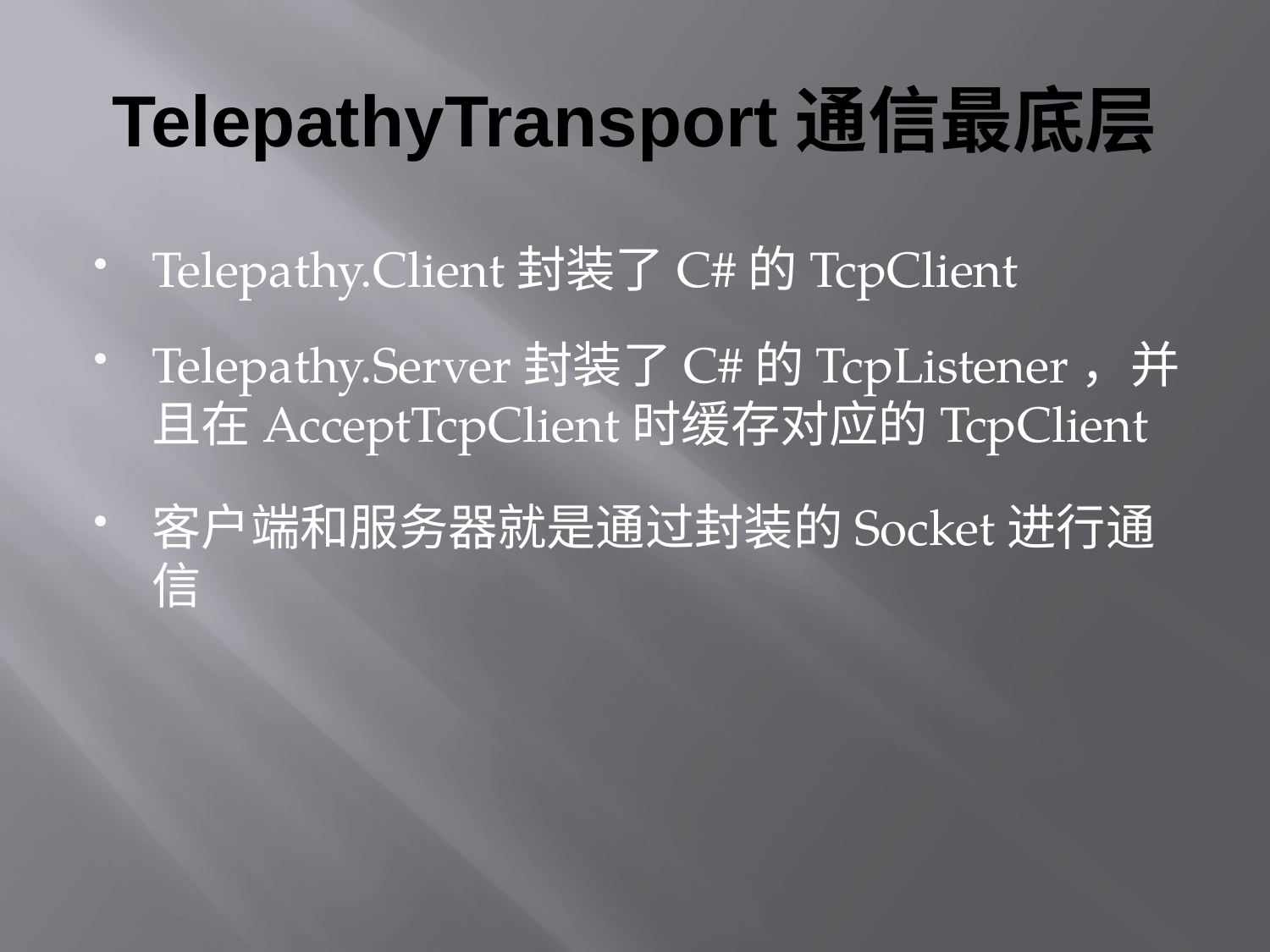

# TelepathyTransport通信最底层
Telepathy.Client封装了C#的TcpClient
Telepathy.Server封装了C#的TcpListener，并且在AcceptTcpClient时缓存对应的TcpClient
客户端和服务器就是通过封装的Socket进行通信